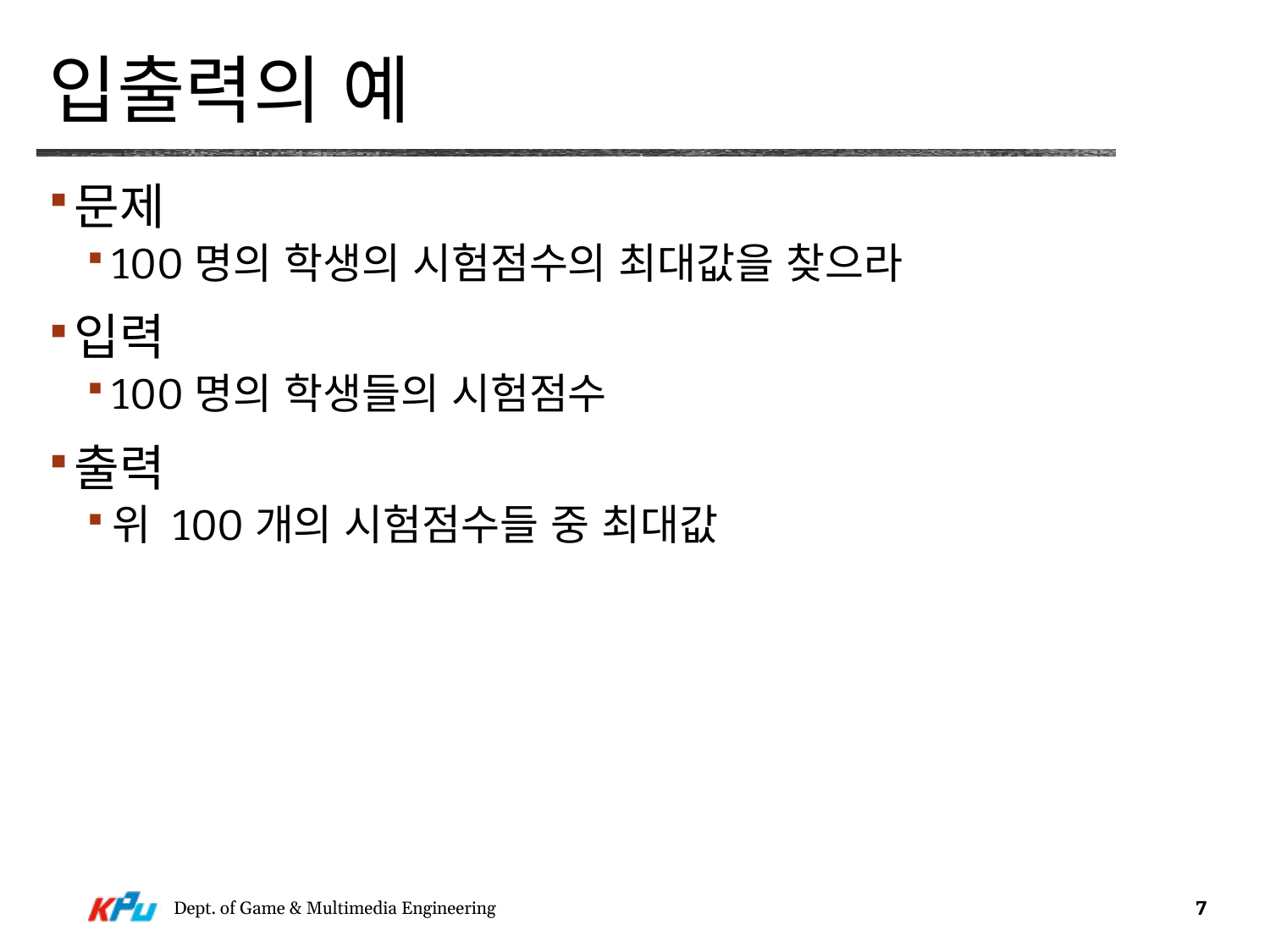

# 입출력의 예
문제
100명의 학생의 시험점수의 최대값을 찾으라
입력
100명의 학생들의 시험점수
출력
위 100개의 시험점수들 중 최대값
Dept. of Game & Multimedia Engineering
7